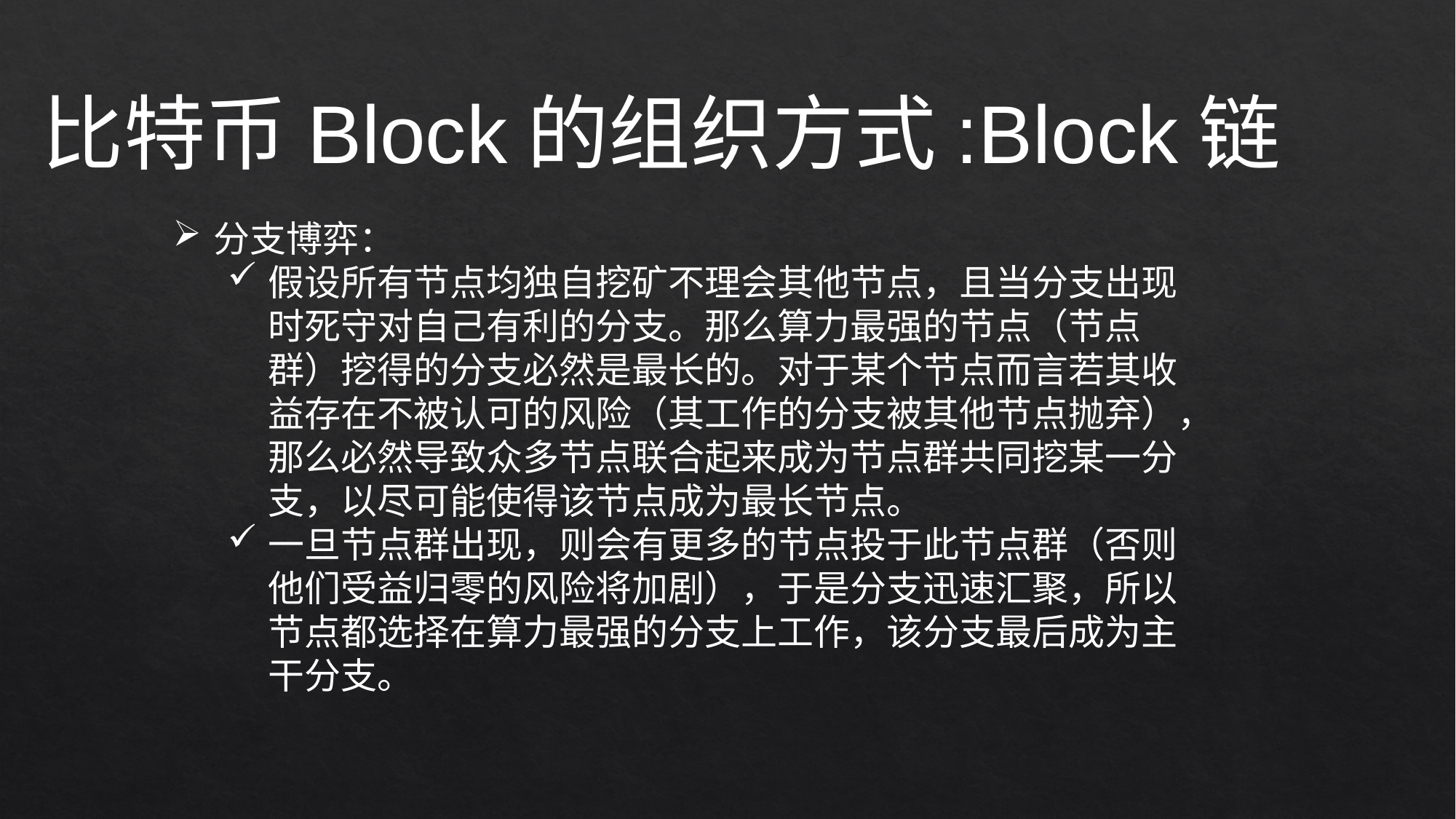

比特币Block的组织方式:Block链
分支博弈：
假设所有节点均独自挖矿不理会其他节点，且当分支出现时死守对自己有利的分支。那么算力最强的节点（节点群）挖得的分支必然是最长的。对于某个节点而言若其收益存在不被认可的风险（其工作的分支被其他节点抛弃），那么必然导致众多节点联合起来成为节点群共同挖某一分支，以尽可能使得该节点成为最长节点。
一旦节点群出现，则会有更多的节点投于此节点群（否则他们受益归零的风险将加剧），于是分支迅速汇聚，所以节点都选择在算力最强的分支上工作，该分支最后成为主干分支。